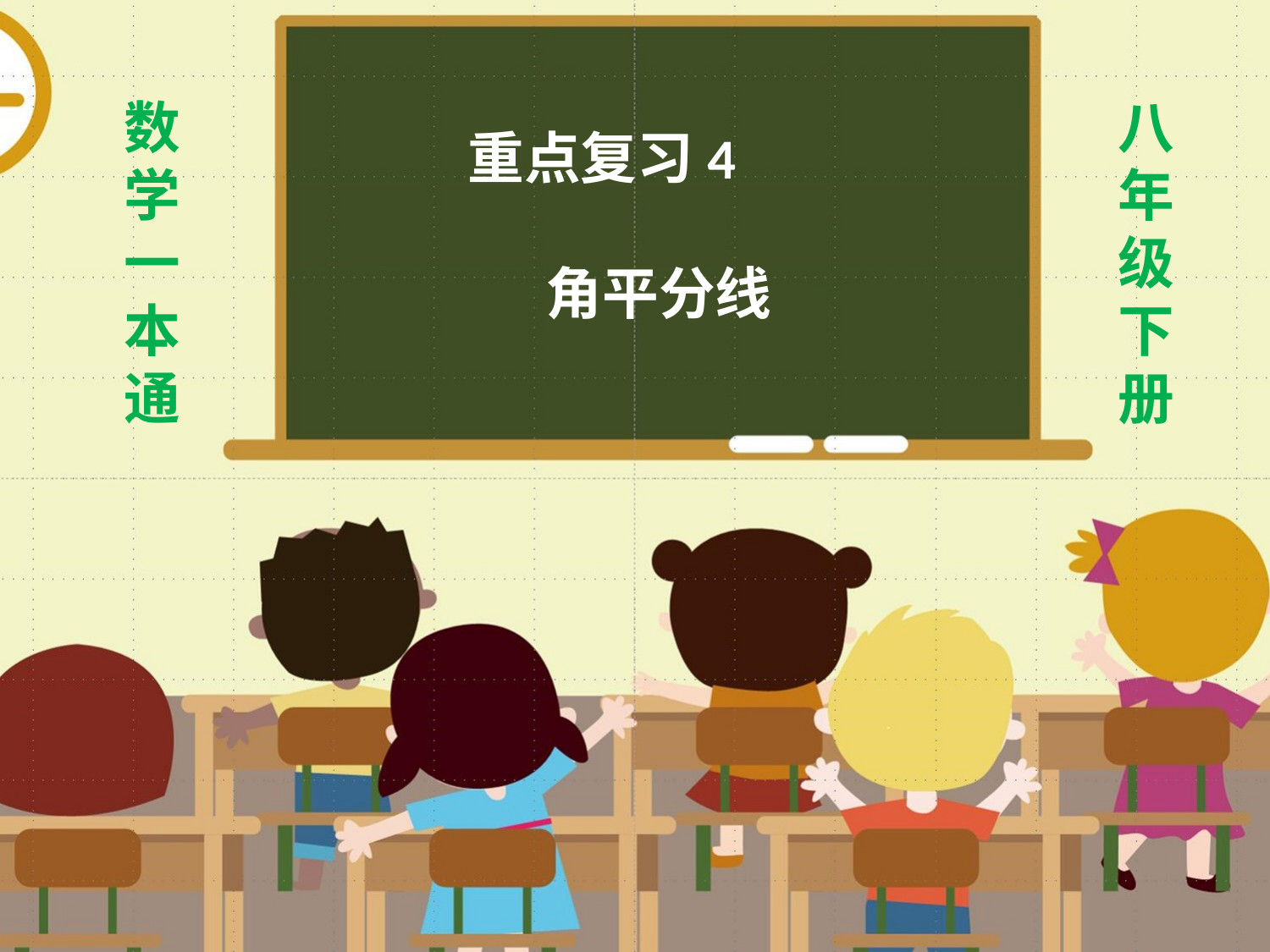

数
学
一
本
通
八年级下册
重点复习4

     角平分线